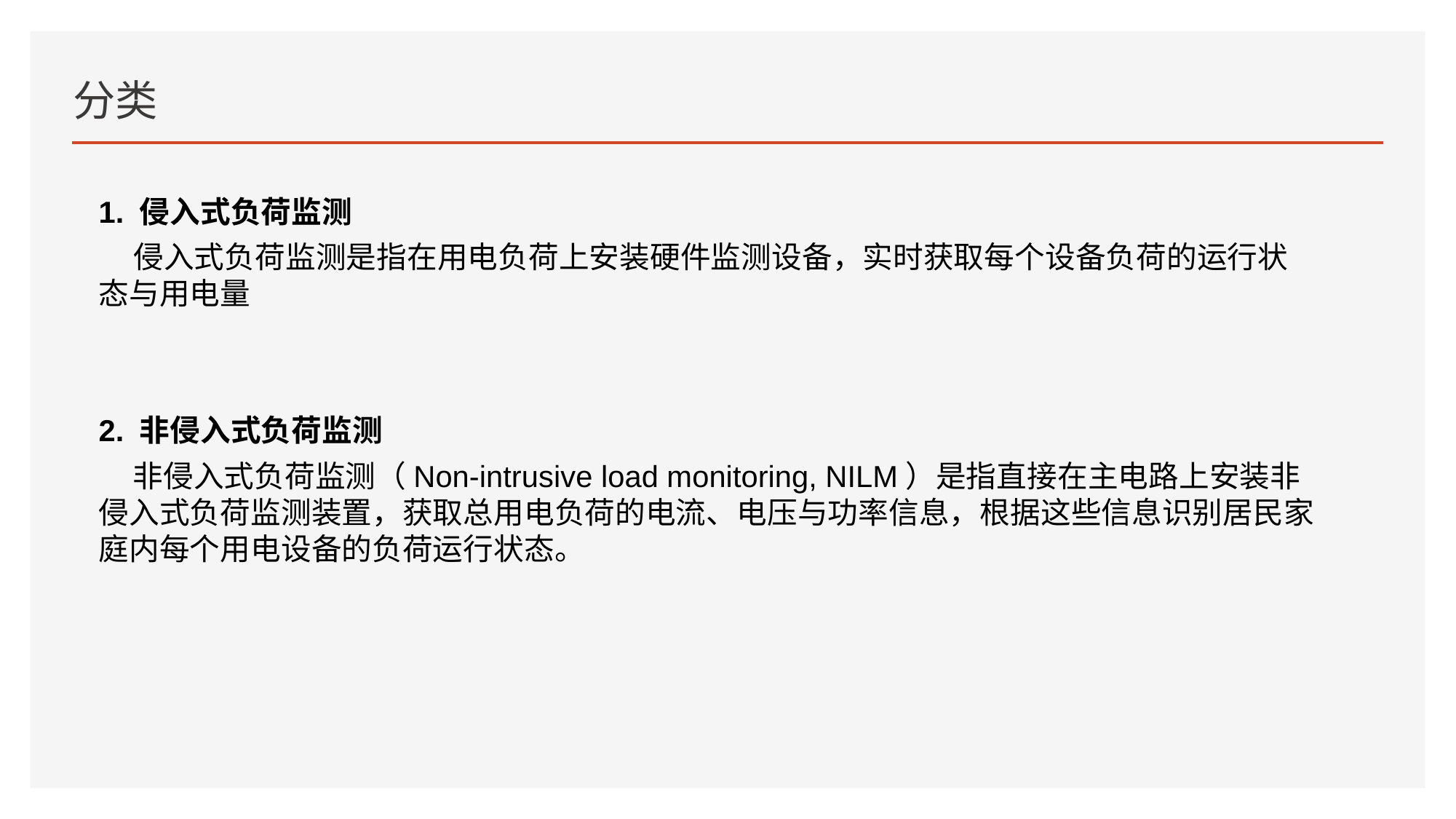

# 分类

1. 侵入式负荷监测
    侵入式负荷监测是指在用电负荷上安装硬件监测设备，实时获取每个设备负荷的运行状态与用电量

2. 非侵入式负荷监测
    非侵入式负荷监测（Non-intrusive load monitoring, NILM）是指直接在主电路上安装非侵入式负荷监测装置，获取总用电负荷的电流、电压与功率信息，根据这些信息识别居民家庭内每个用电设备的负荷运行状态。